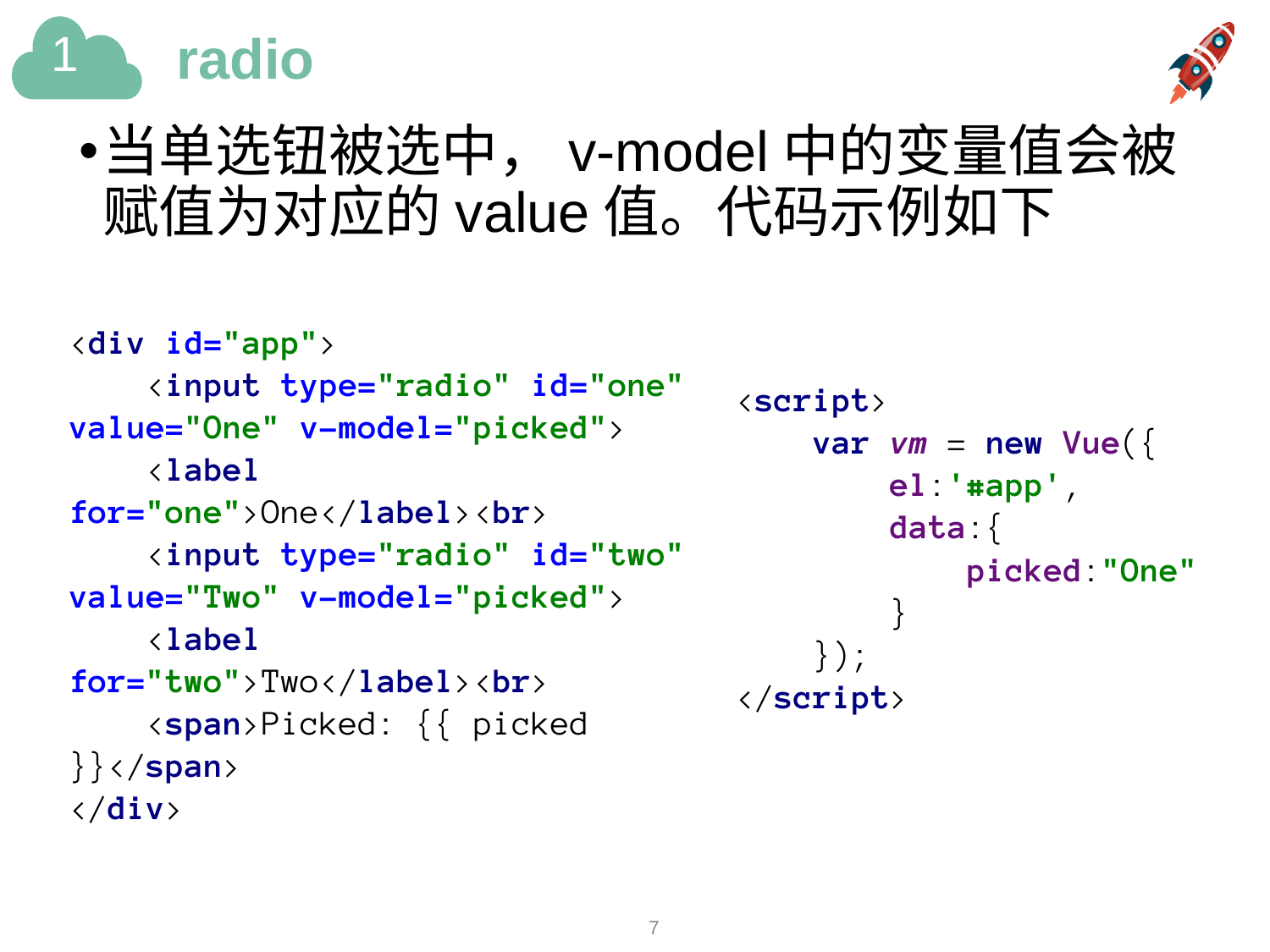

# radio
当单选钮被选中，v-model中的变量值会被赋值为对应的value值。代码示例如下

<div id="app">
    <input type="radio" id="one"  value="One" v-model="picked">
    <label for="one">One</label><br>
    <input type="radio" id="two"  value="Two" v-model="picked">
    <label for="two">Two</label><br>
    <span>Picked: {{ picked }}</span>
</div>
<script>
    var vm = new Vue({
        el:'#app',
        data:{
            picked:"One"
        }
    });
</script>
7